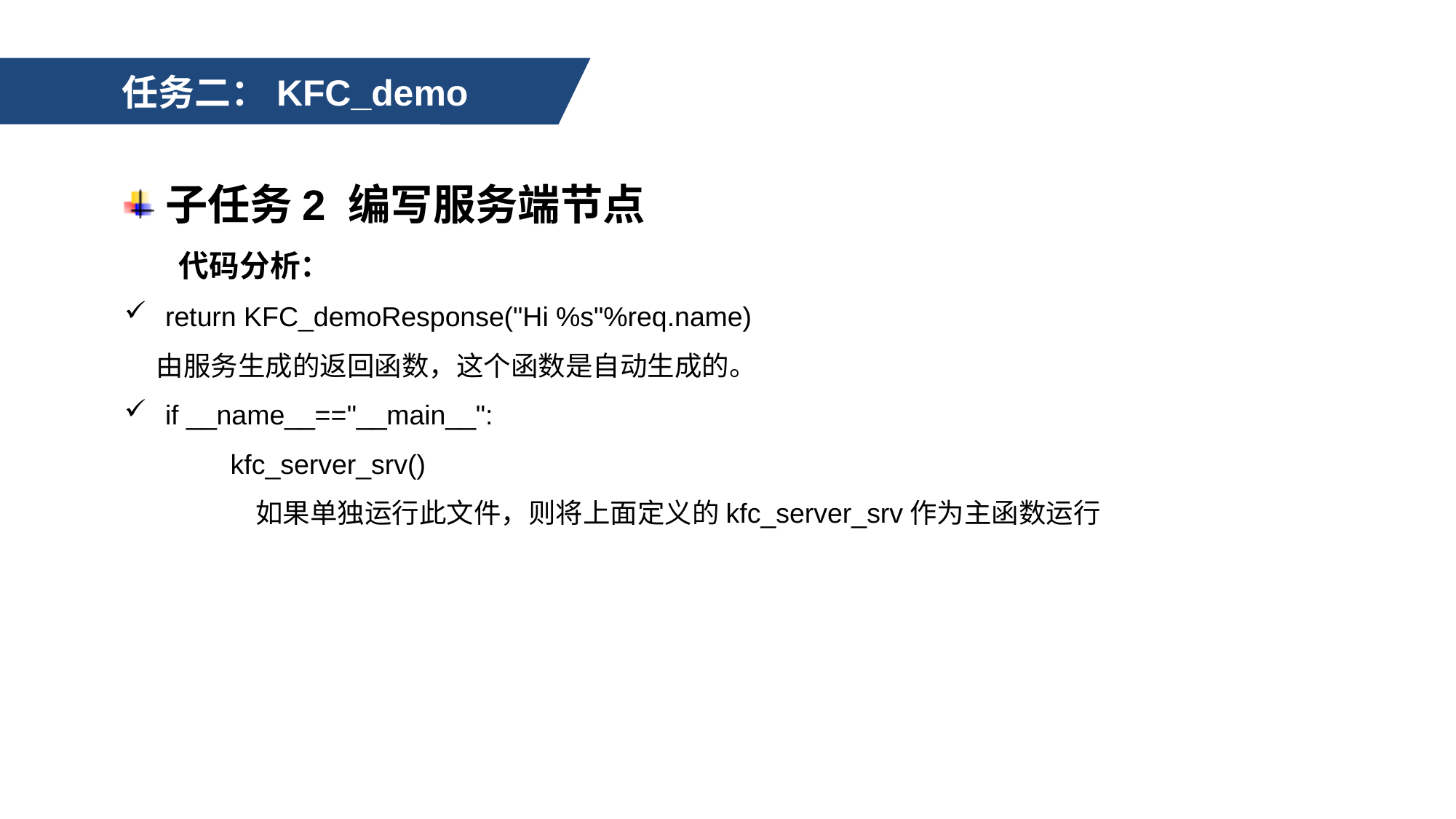

任务二：KFC_demo
子任务2 编写服务端节点
代码分析：
return KFC_demoResponse("Hi %s"%req.name)
由服务生成的返回函数，这个函数是自动生成的。
if __name__=="__main__":
kfc_server_srv()
   如果单独运行此文件，则将上面定义的kfc_server_srv作为主函数运行